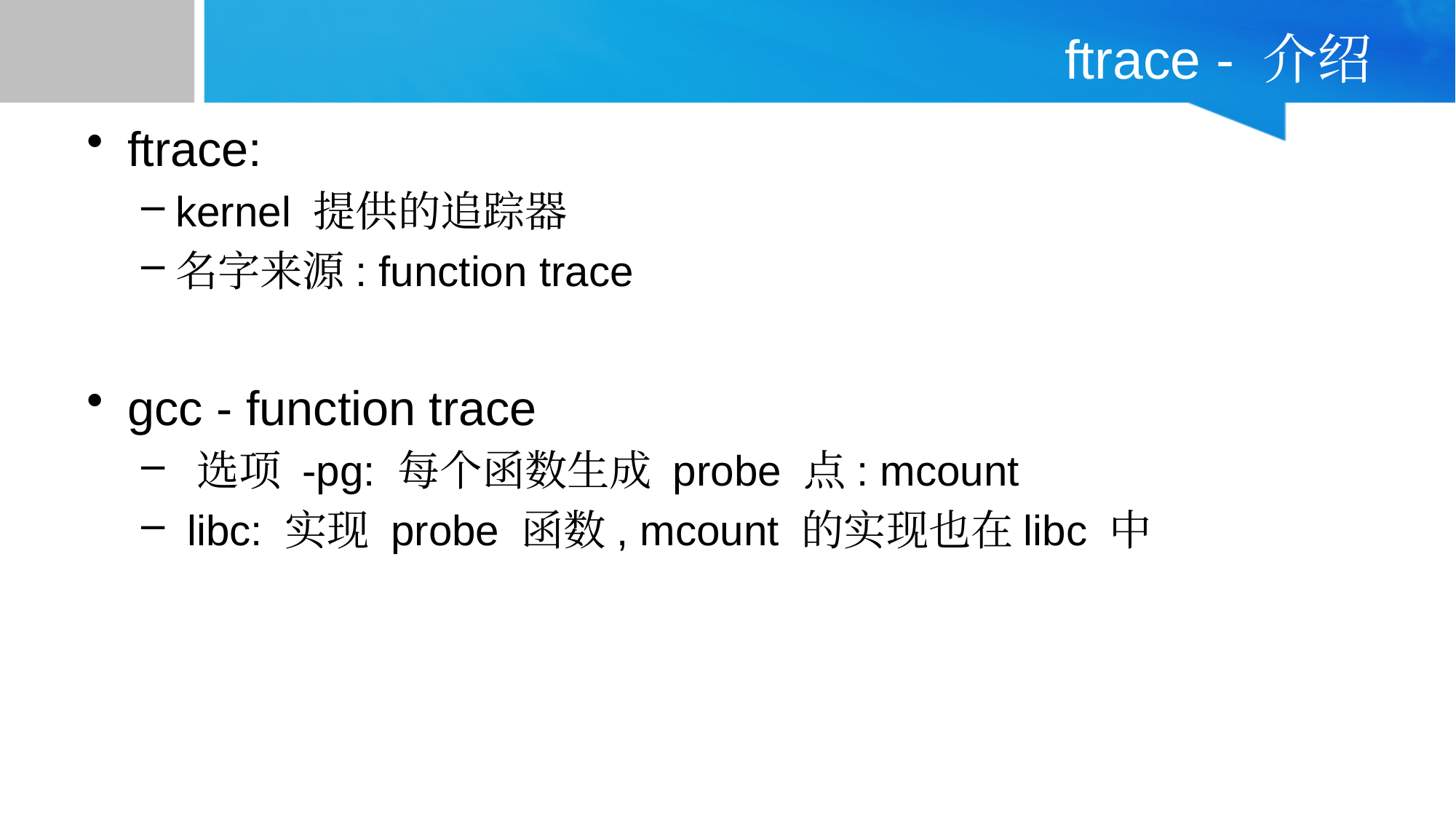

# ftrace - 介绍
ftrace:
kernel 提供的追踪器
名字来源: function trace

gcc - function trace
 选项 -pg: 每个函数生成 probe 点: mcount
 libc: 实现 probe 函数, mcount 的实现也在libc 中